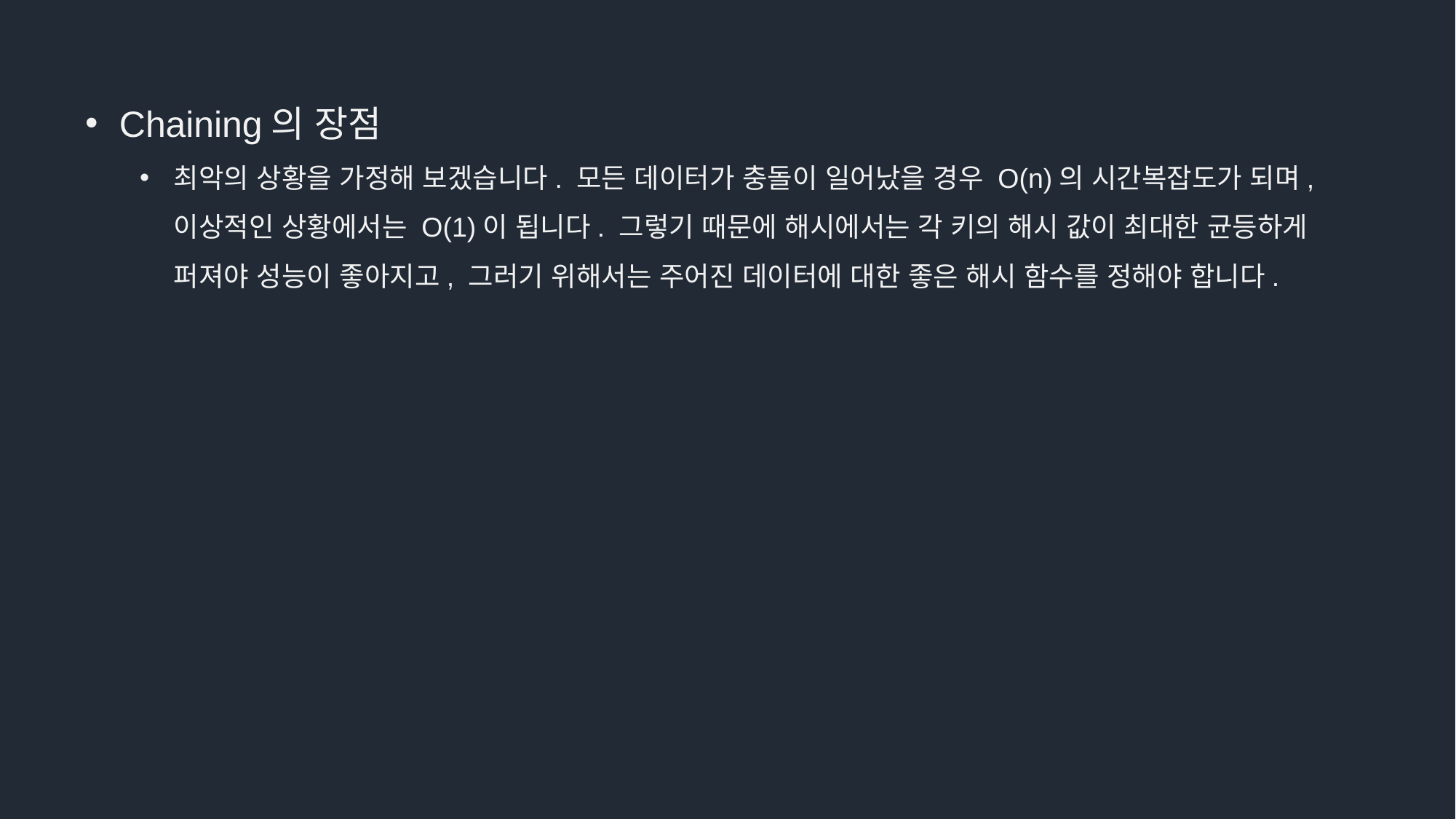

Chaining의 장점
최악의 상황을 가정해 보겠습니다. 모든 데이터가 충돌이 일어났을 경우 O(n)의 시간복잡도가 되며, 이상적인 상황에서는 O(1)이 됩니다. 그렇기 때문에 해시에서는 각 키의 해시 값이 최대한 균등하게 퍼져야 성능이 좋아지고, 그러기 위해서는 주어진 데이터에 대한 좋은 해시 함수를 정해야 합니다.